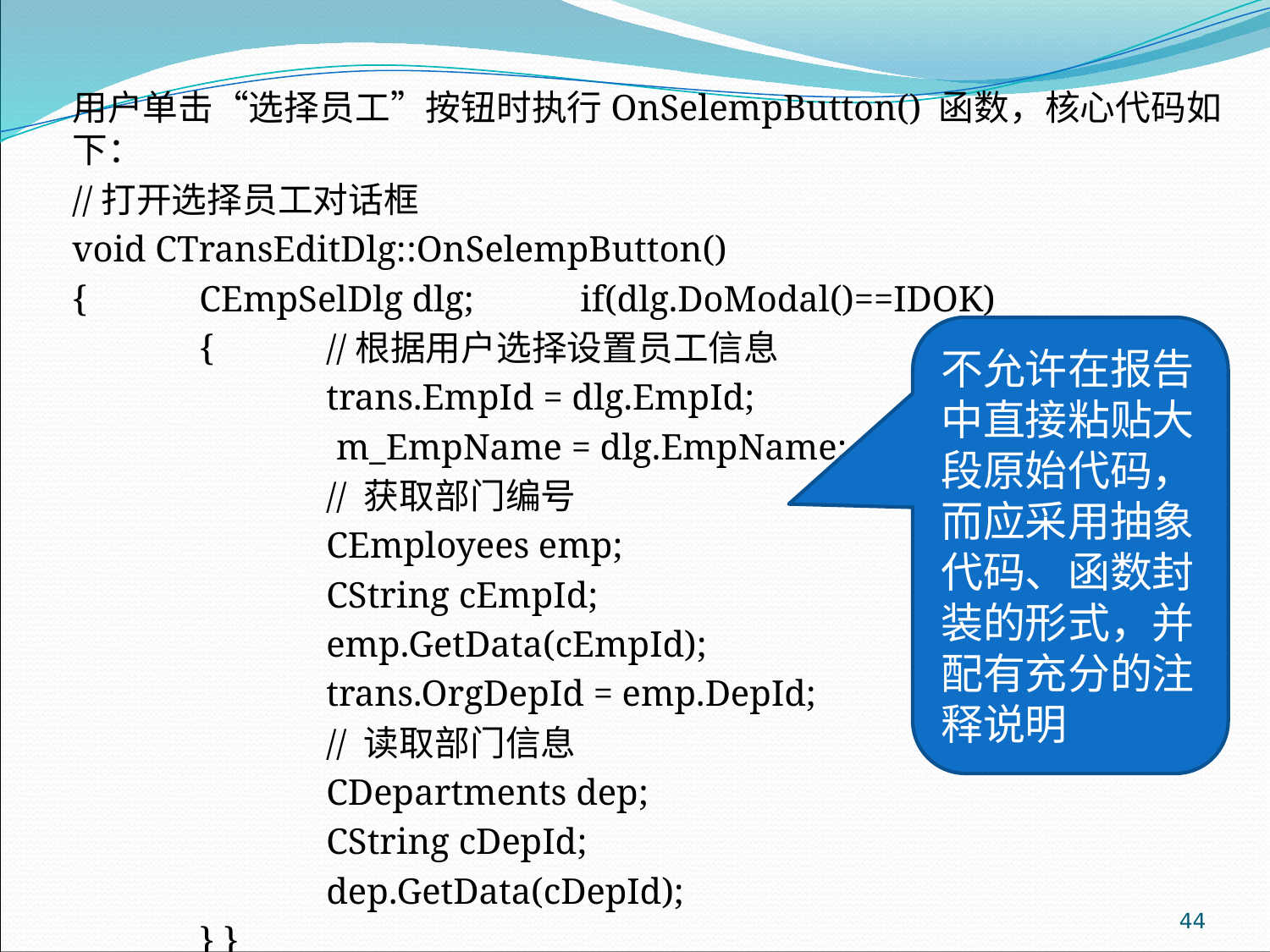

用户单击“选择员工”按钮时执行OnSelempButton() 函数，核心代码如下：
//打开选择员工对话框
void CTransEditDlg::OnSelempButton()
{ 	CEmpSelDlg dlg;  	if(dlg.DoModal()==IDOK)
 	{ 	//根据用户选择设置员工信息
 	 	trans.EmpId = dlg.EmpId;
                             m_EmpName = dlg.EmpName;
 	 	// 获取部门编号
 	 	CEmployees emp;
  	 	CString cEmpId;
  	 	emp.GetData(cEmpId);
  	 	trans.OrgDepId = emp.DepId;
 	 	// 读取部门信息
 	 	CDepartments dep;
  	 	CString cDepId;
  	 	dep.GetData(cDepId);
 	} }

不允许在报告中直接粘贴大段原始代码，而应采用抽象代码、函数封装的形式，并配有充分的注释说明
44